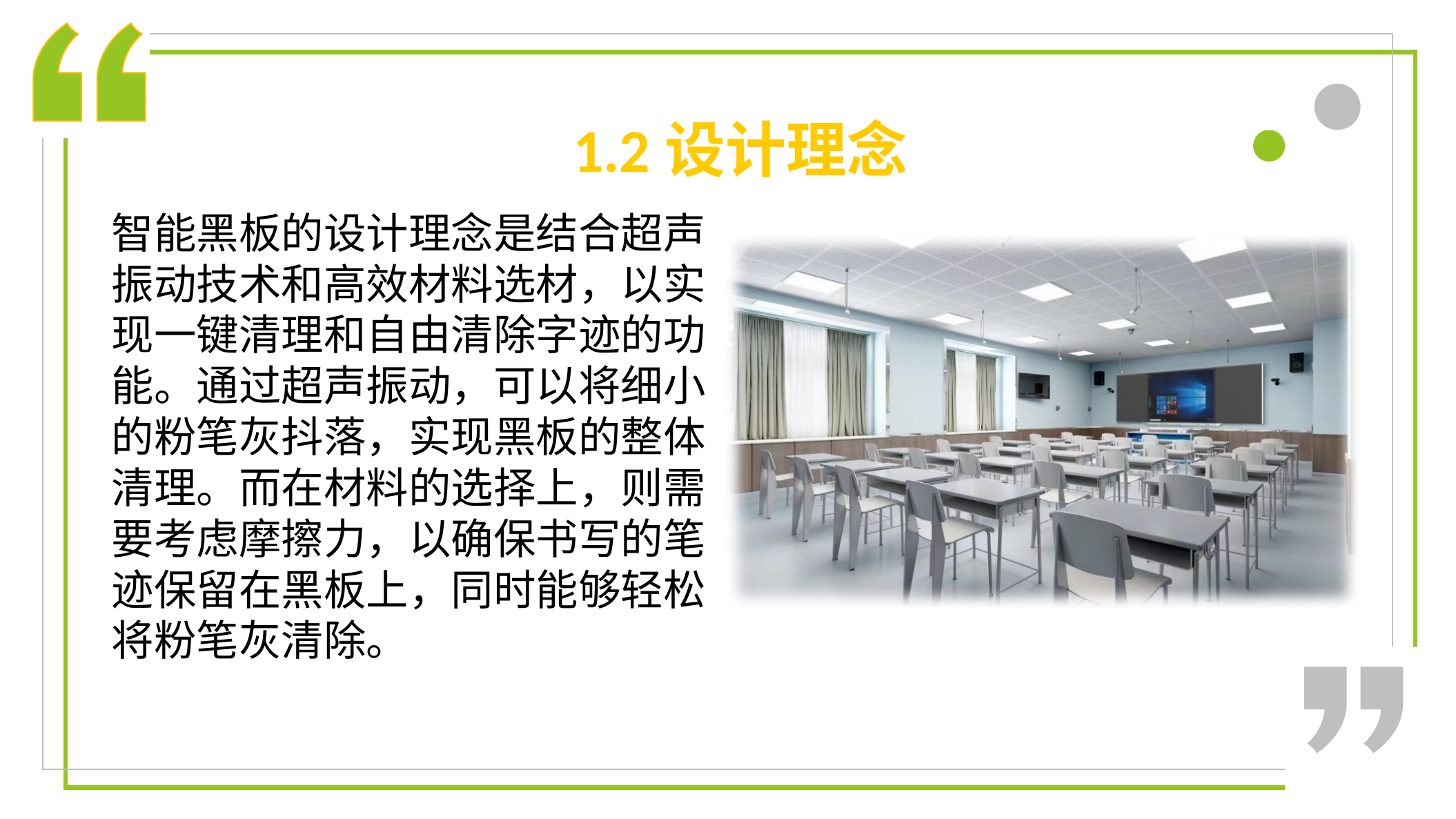

1.2设计理念

智能黑板的设计理念是结合超声振动技术和高效材料选材，以实现一键清理和自由清除字迹的功能。通过超声振动，可以将细小的粉笔灰抖落，实现黑板的整体清理。而在材料的选择上，则需要考虑摩擦力，以确保书写的笔迹保留在黑板上，同时能够轻松将粉笔灰清除。